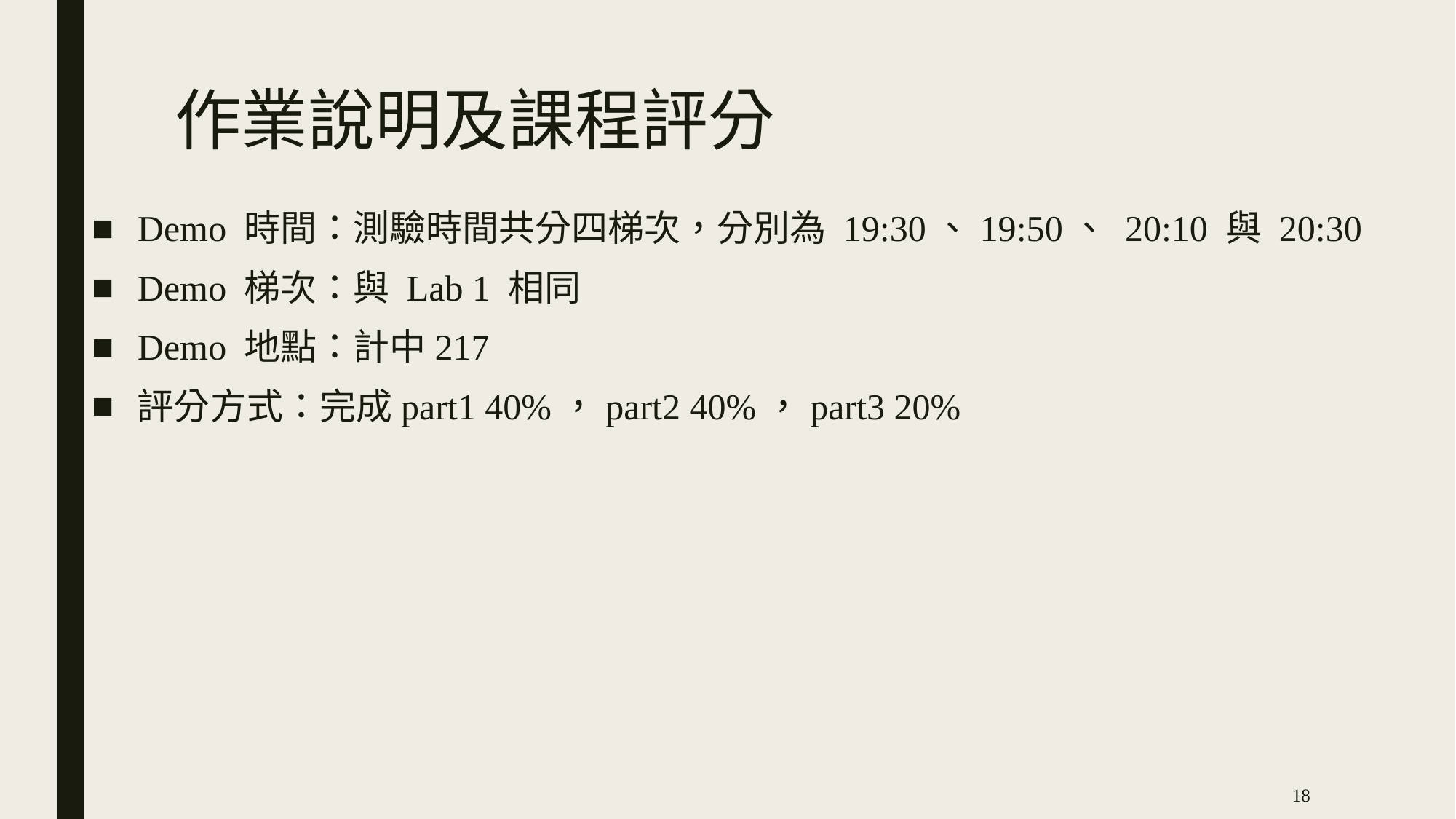

# 作業說明及課程評分
Demo 時間：測驗時間共分四梯次，分別為 19:30、19:50、 20:10 與 20:30
Demo 梯次：與 Lab 1 相同
Demo 地點：計中217
評分方式：完成part1 40%，part2 40%，part3 20%

18